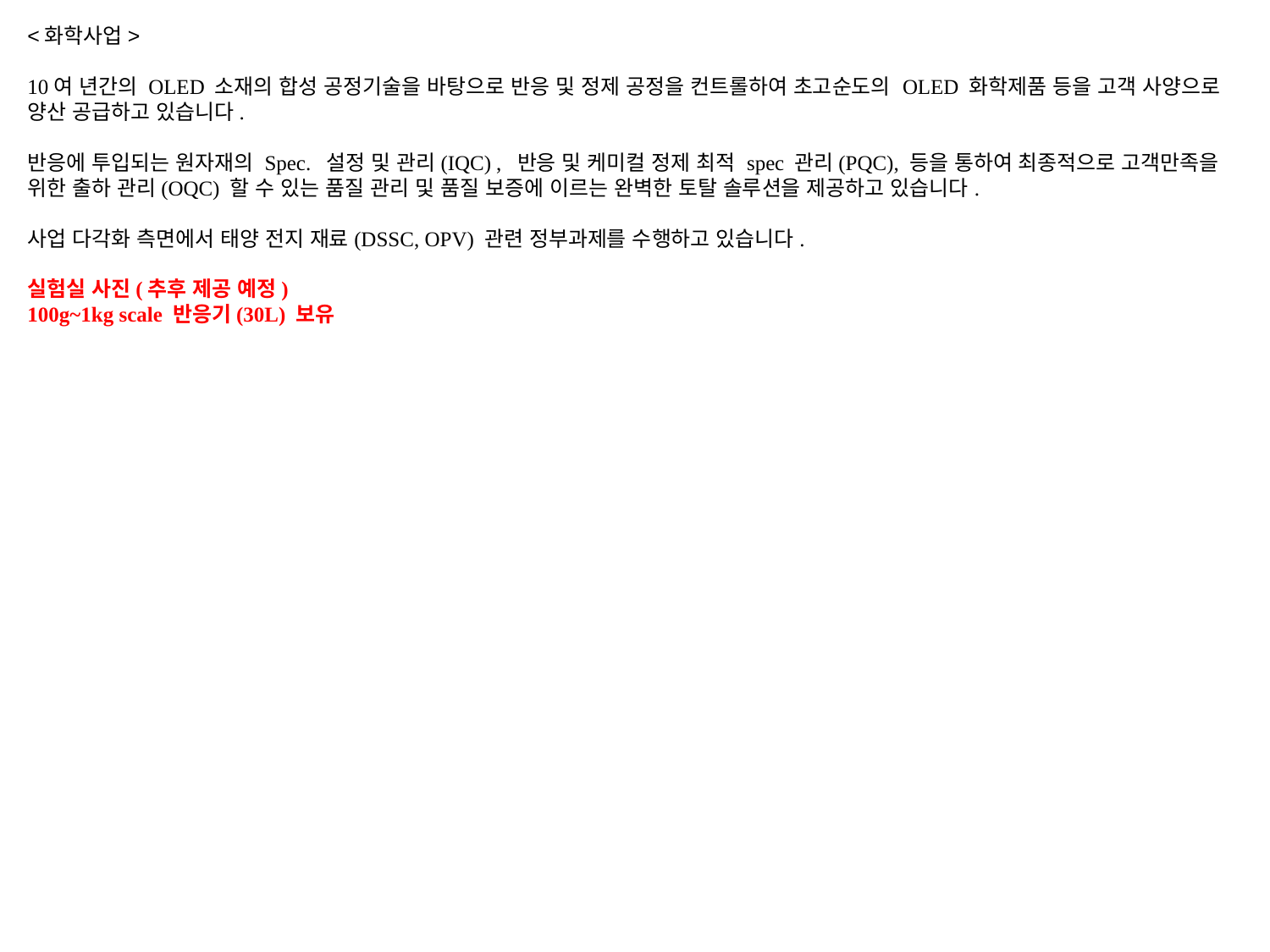

<화학사업>

10여 년간의 OLED 소재의 합성 공정기술을 바탕으로 반응 및 정제 공정을 컨트롤하여 초고순도의 OLED 화학제품 등을 고객 사양으로 양산 공급하고 있습니다.

반응에 투입되는 원자재의 Spec.  설정 및 관리(IQC) ,  반응 및 케미컬 정제 최적 spec 관리(PQC), 등을 통하여 최종적으로 고객만족을 위한 출하 관리(OQC) 할 수 있는 품질 관리 및 품질 보증에 이르는 완벽한 토탈 솔루션을 제공하고 있습니다.

사업 다각화 측면에서 태양 전지 재료(DSSC, OPV) 관련 정부과제를 수행하고 있습니다.

실험실 사진(추후 제공 예정)
100g~1kg scale 반응기(30L) 보유